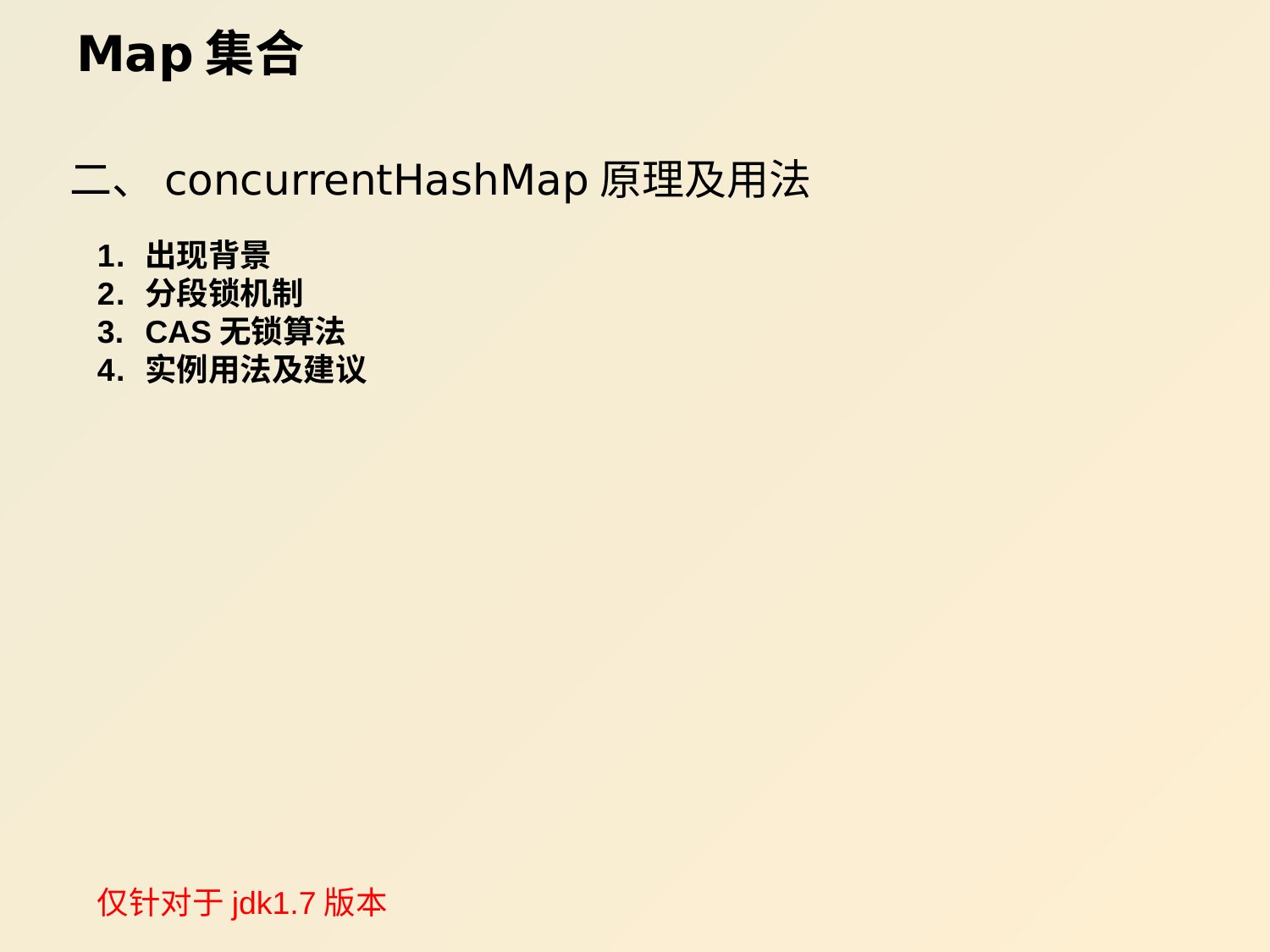

# Map集合
二、concurrentHashMap原理及用法
出现背景
分段锁机制
CAS无锁算法
实例用法及建议

仅针对于jdk1.7版本